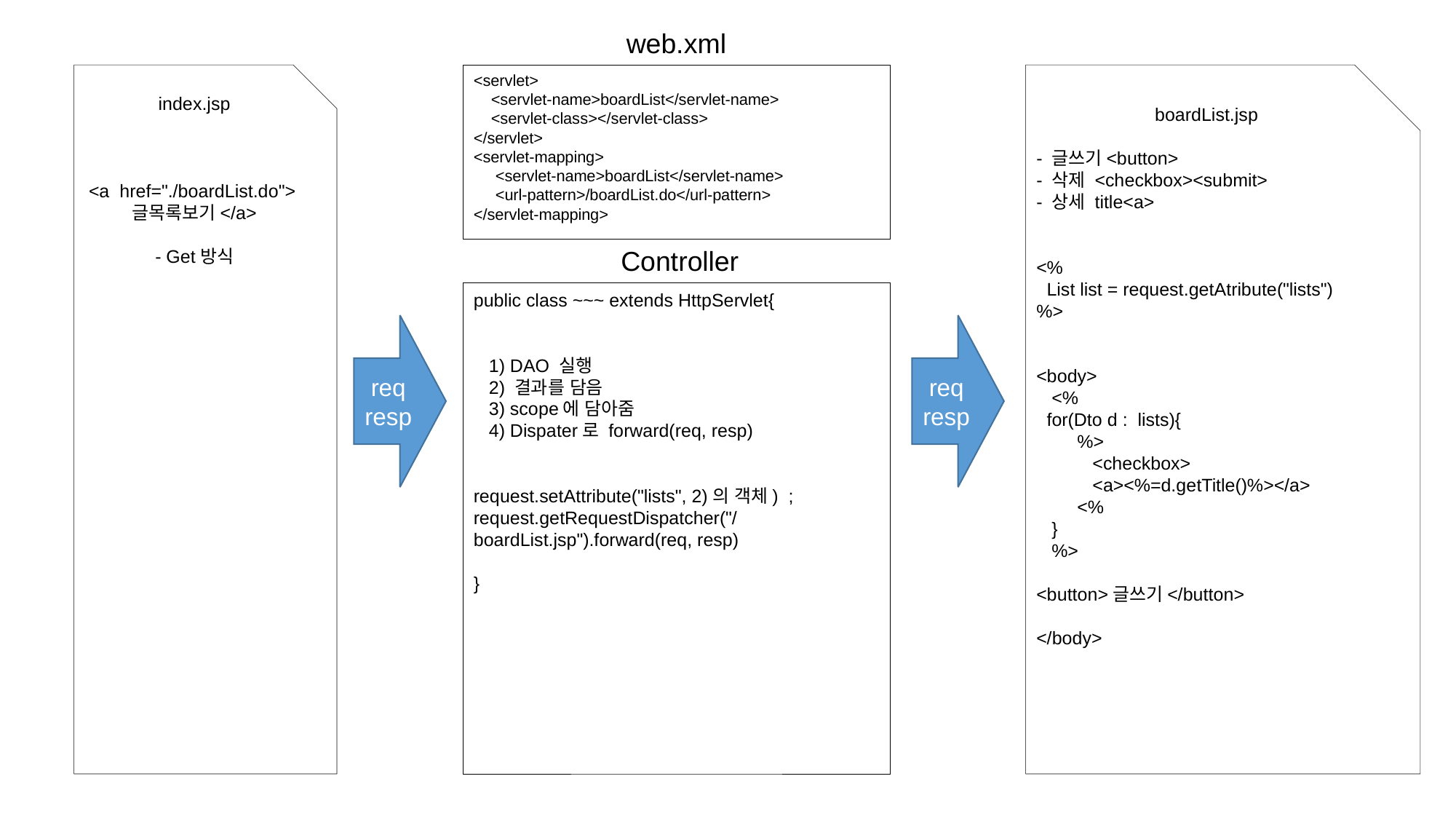

web.xml
index.jsp

<a  href="./boardList.do">글목록보기</a>

- Get방식

<servlet>
    <servlet-name>boardList</servlet-name>
    <servlet-class></servlet-class>
</servlet>
<servlet-mapping>
     <servlet-name>boardList</servlet-name>
     <url-pattern>/boardList.do</url-pattern>
</servlet-mapping>
boardList.jsp

- 글쓰기<button>
- 삭제 <checkbox><submit>
- 상세 title<a>

<%
  List list = request.getAtribute("lists")
%>

<body>
   <%
  for(Dto d :  lists){
        %>
           <checkbox>
           <a><%=d.getTitle()%></a>
        <%
   }
   %>

<button>글쓰기</button>

</body>
Controller
public class ~~~ extends HttpServlet{

   1) DAO 실행
   2) 결과를 담음
   3) scope에 담아줌
   4) Dispater로 forward(req, resp)

request.setAttribute("lists", 2)의 객체)  ;
request.getRequestDispatcher("/boardList.jsp").forward(req, resp)

}
req
resp
req
resp